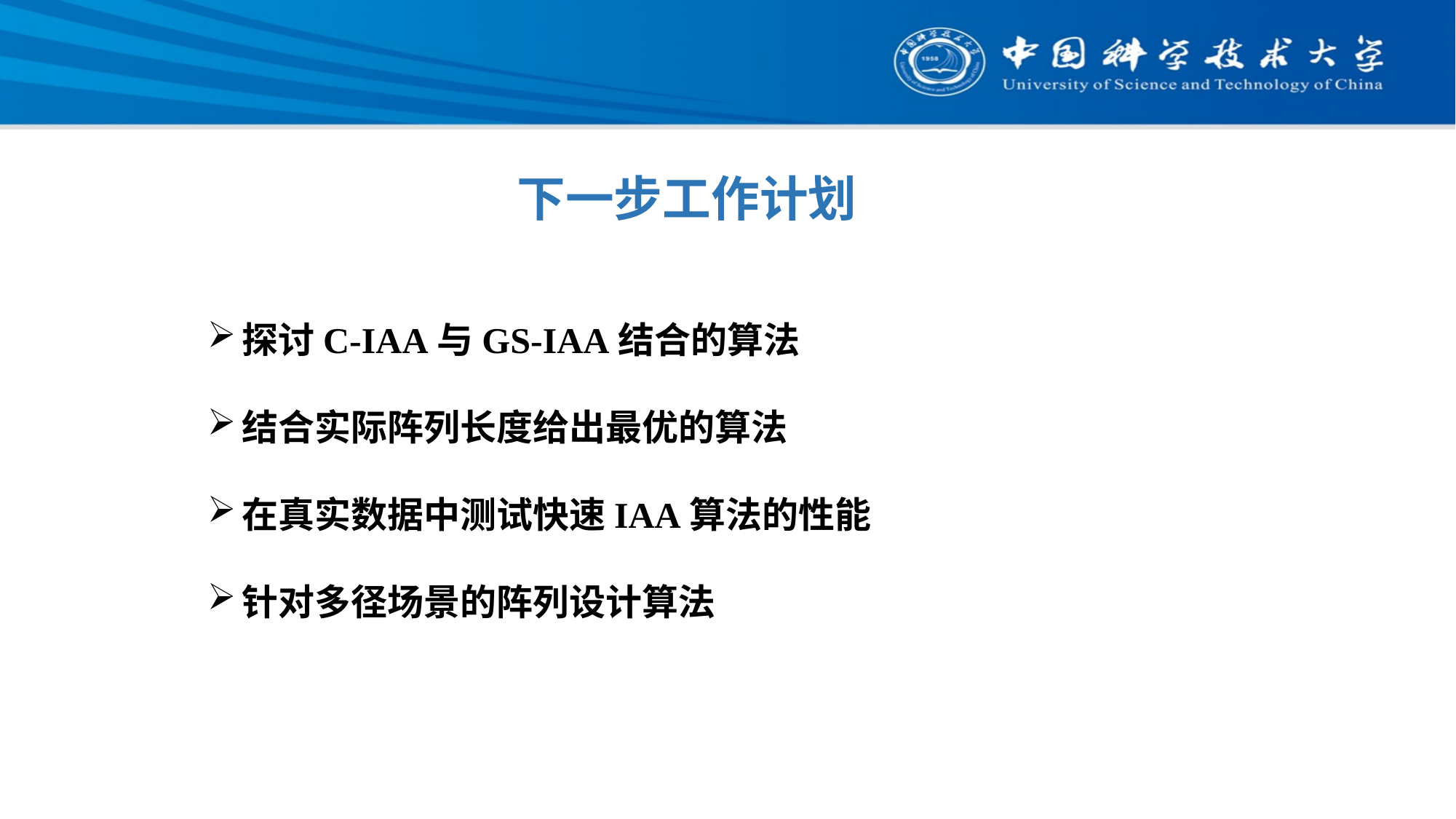

下一步工作计划
探讨C-IAA与GS-IAA结合的算法

结合实际阵列长度给出最优的算法

在真实数据中测试快速IAA算法的性能

针对多径场景的阵列设计算法